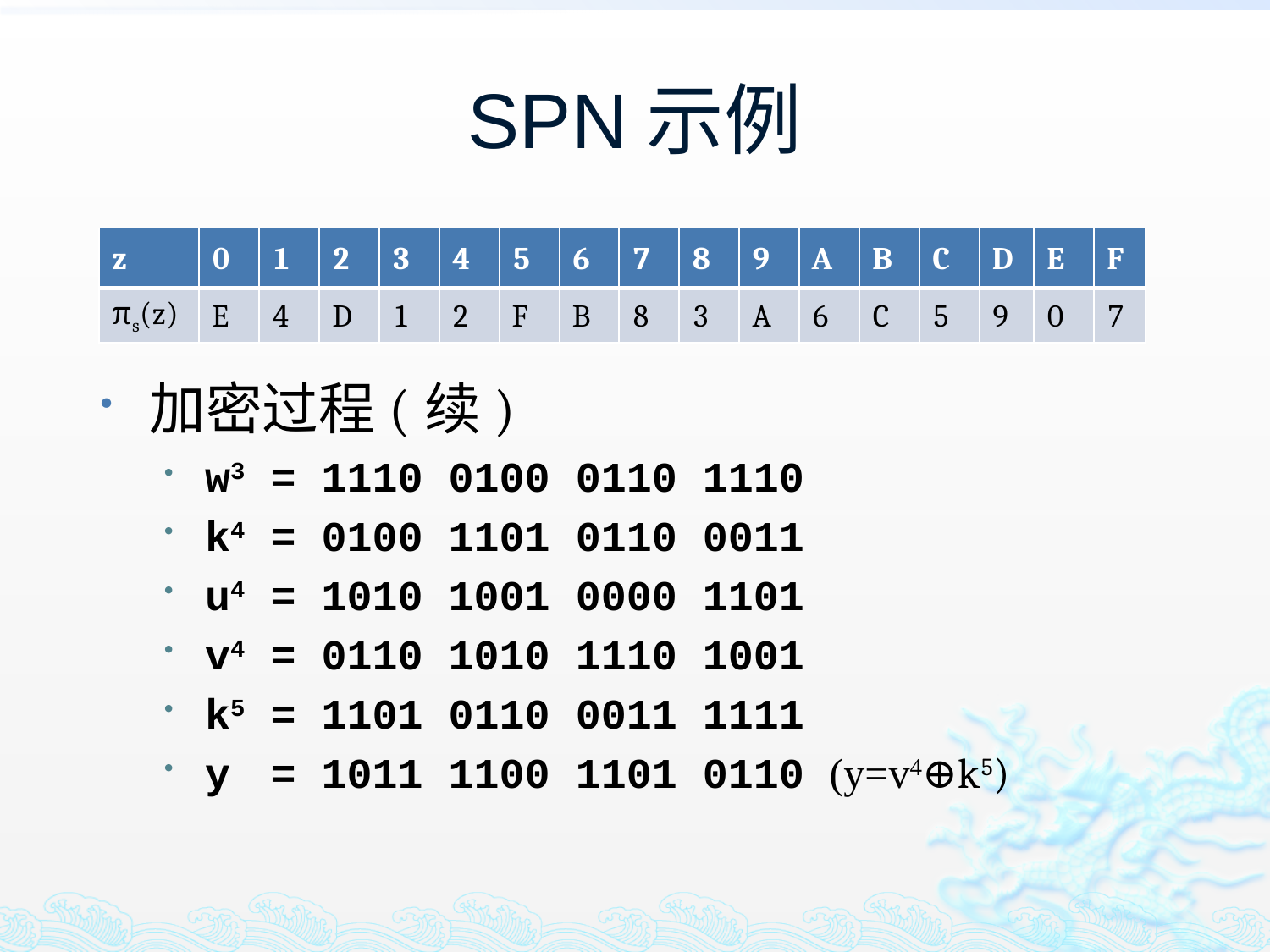

# SPN示例
| z | 0 | 1 | 2 | 3 | 4 | 5 | 6 | 7 | 8 | 9 | A | B | C | D | E | F |
| --- | --- | --- | --- | --- | --- | --- | --- | --- | --- | --- | --- | --- | --- | --- | --- | --- |
| πs(z) | E | 4 | D | 1 | 2 | F | B | 8 | 3 | A | 6 | C | 5 | 9 | 0 | 7 |
加密过程(续)
w3 = 1110 0100 0110 1110
k4 = 0100 1101 0110 0011
u4 = 1010 1001 0000 1101
v4 = 0110 1010 1110 1001
k5 = 1101 0110 0011 1111
y  = 1011 1100 1101 0110 (y=v4⊕k5)